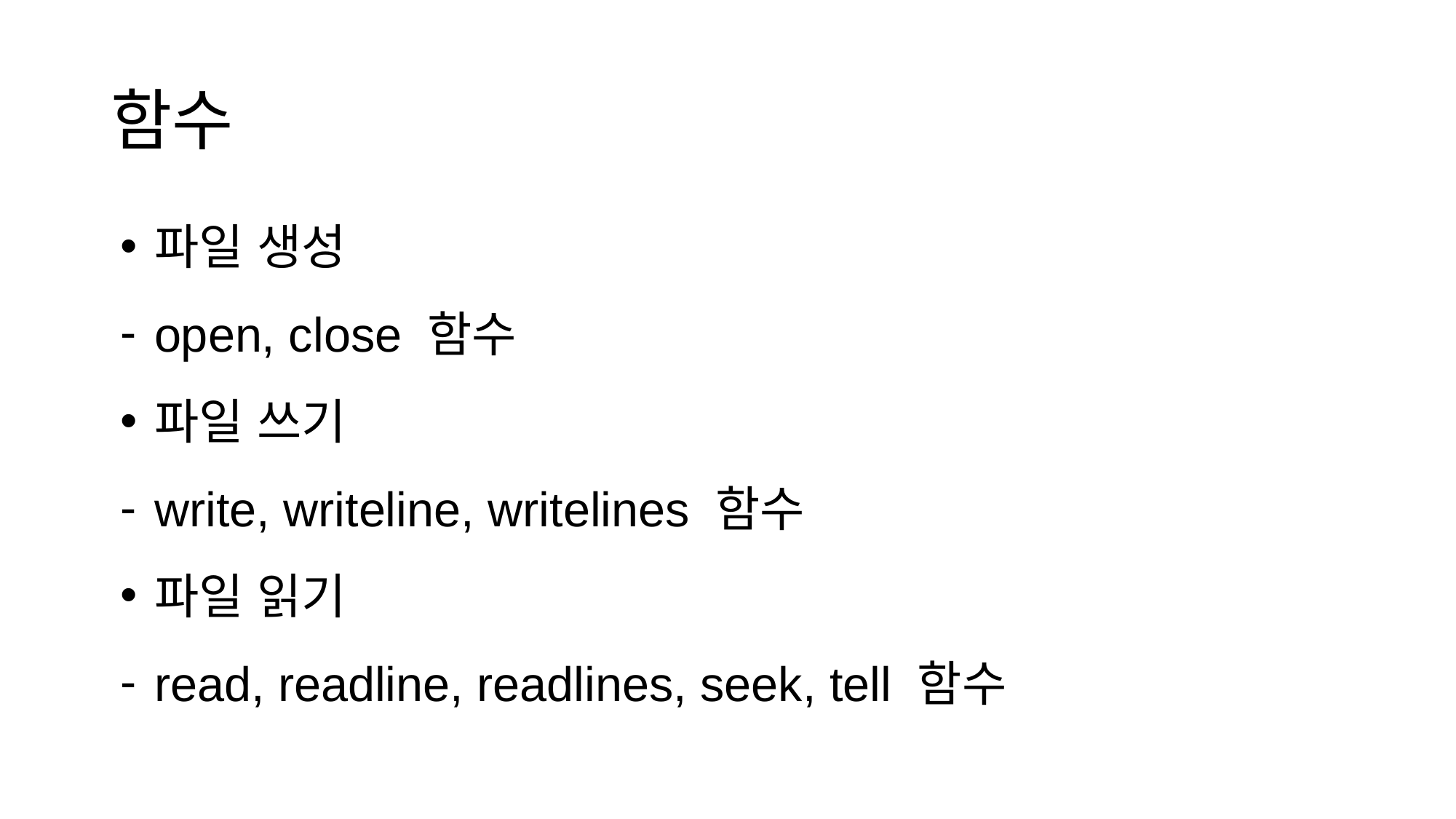

# 함수
파일 생성
open, close 함수
파일 쓰기
write, writeline, writelines 함수
파일 읽기
read, readline, readlines, seek, tell 함수